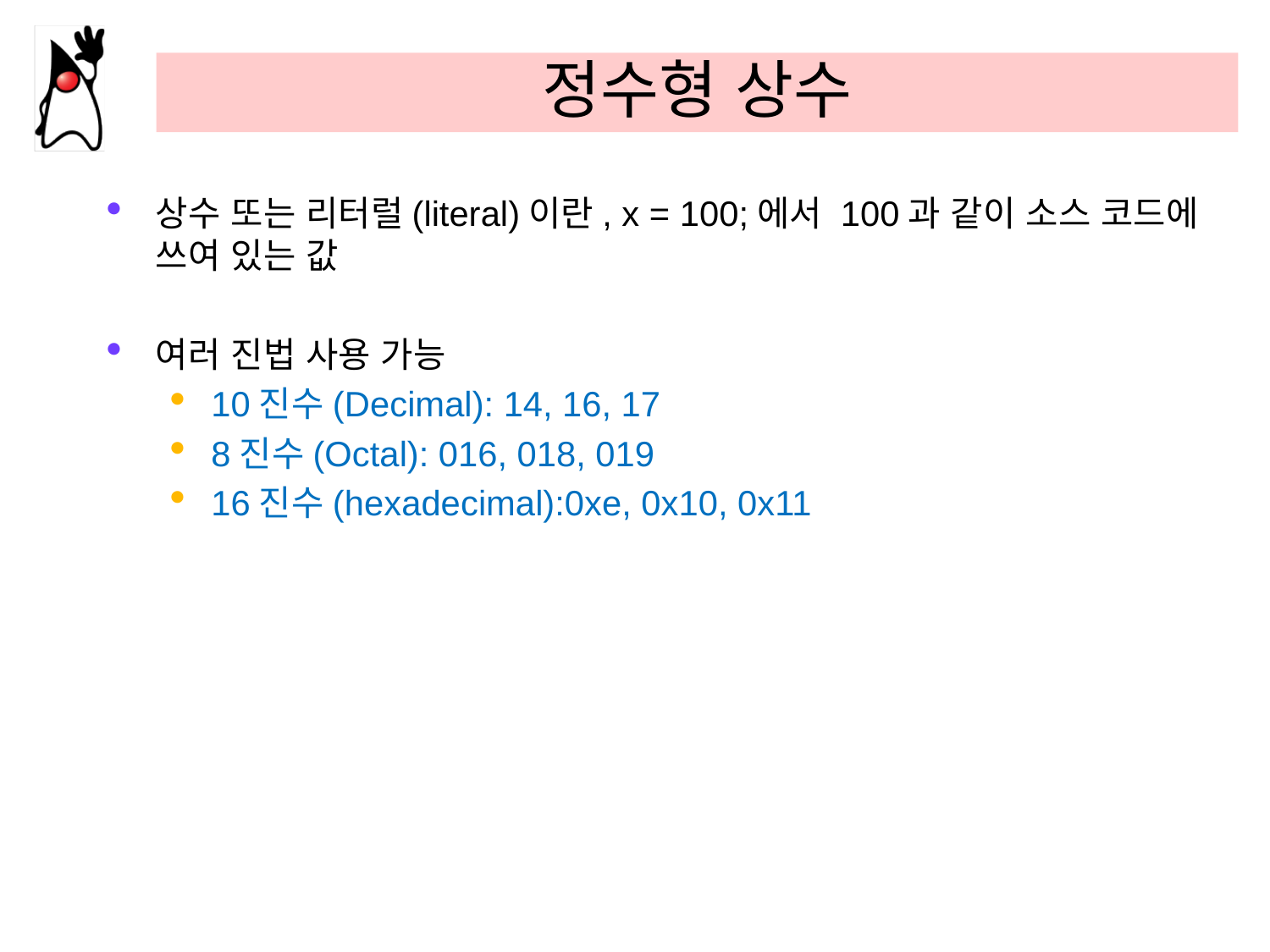

# 정수형 상수
상수 또는 리터럴(literal)이란, x = 100;에서 100과 같이 소스 코드에 쓰여 있는 값

여러 진법 사용 가능
10진수(Decimal): 14, 16, 17
8진수(Octal): 016, 018, 019
16진수(hexadecimal):0xe, 0x10, 0x11